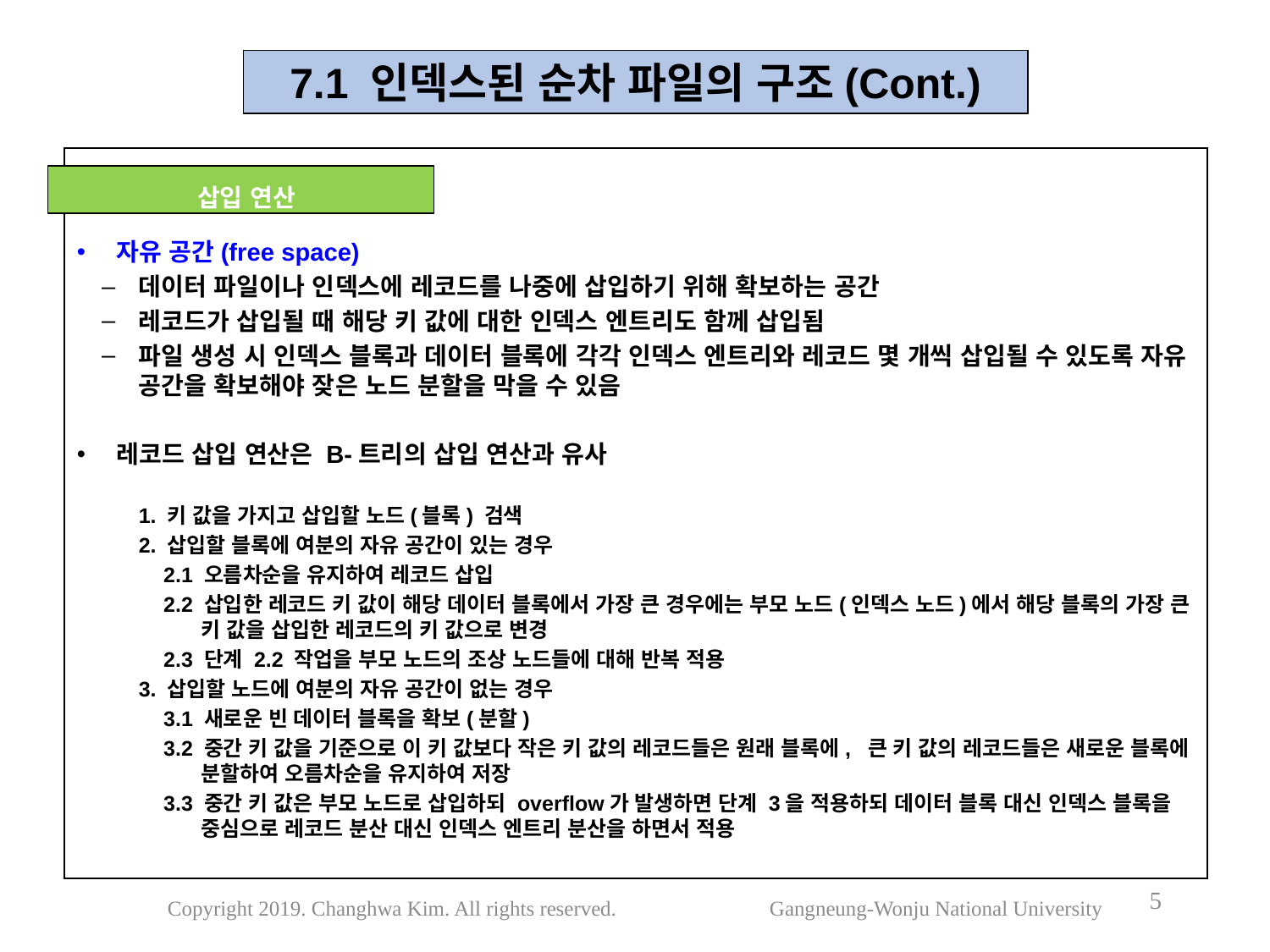

7.1 인덱스된 순차 파일의 구조(Cont.)

자유 공간(free space)
데이터 파일이나 인덱스에 레코드를 나중에 삽입하기 위해 확보하는 공간
레코드가 삽입될 때 해당 키 값에 대한 인덱스 엔트리도 함께 삽입됨
파일 생성 시 인덱스 블록과 데이터 블록에 각각 인덱스 엔트리와 레코드 몇 개씩 삽입될 수 있도록 자유 공간을 확보해야 잦은 노드 분할을 막을 수 있음

레코드 삽입 연산은 B-트리의 삽입 연산과 유사

1. 키 값을 가지고 삽입할 노드(블록) 검색
2. 삽입할 블록에 여분의 자유 공간이 있는 경우
2.1 오름차순을 유지하여 레코드 삽입
2.2 삽입한 레코드 키 값이 해당 데이터 블록에서 가장 큰 경우에는 부모 노드(인덱스 노드)에서 해당 블록의 가장 큰 키 값을 삽입한 레코드의 키 값으로 변경
2.3 단계 2.2 작업을 부모 노드의 조상 노드들에 대해 반복 적용
3. 삽입할 노드에 여분의 자유 공간이 없는 경우
3.1 새로운 빈 데이터 블록을 확보(분할)
3.2 중간 키 값을 기준으로 이 키 값보다 작은 키 값의 레코드들은 원래 블록에,  큰 키 값의 레코드들은 새로운 블록에 분할하여 오름차순을 유지하여 저장
3.3 중간 키 값은 부모 노드로 삽입하되 overflow가 발생하면 단계 3을 적용하되 데이터 블록 대신 인덱스 블록을 중심으로 레코드 분산 대신 인덱스 엔트리 분산을 하면서 적용

 삽입 연산
5
Copyright 2019. Changhwa Kim. All rights reserved.                             Gangneung-Wonju National University